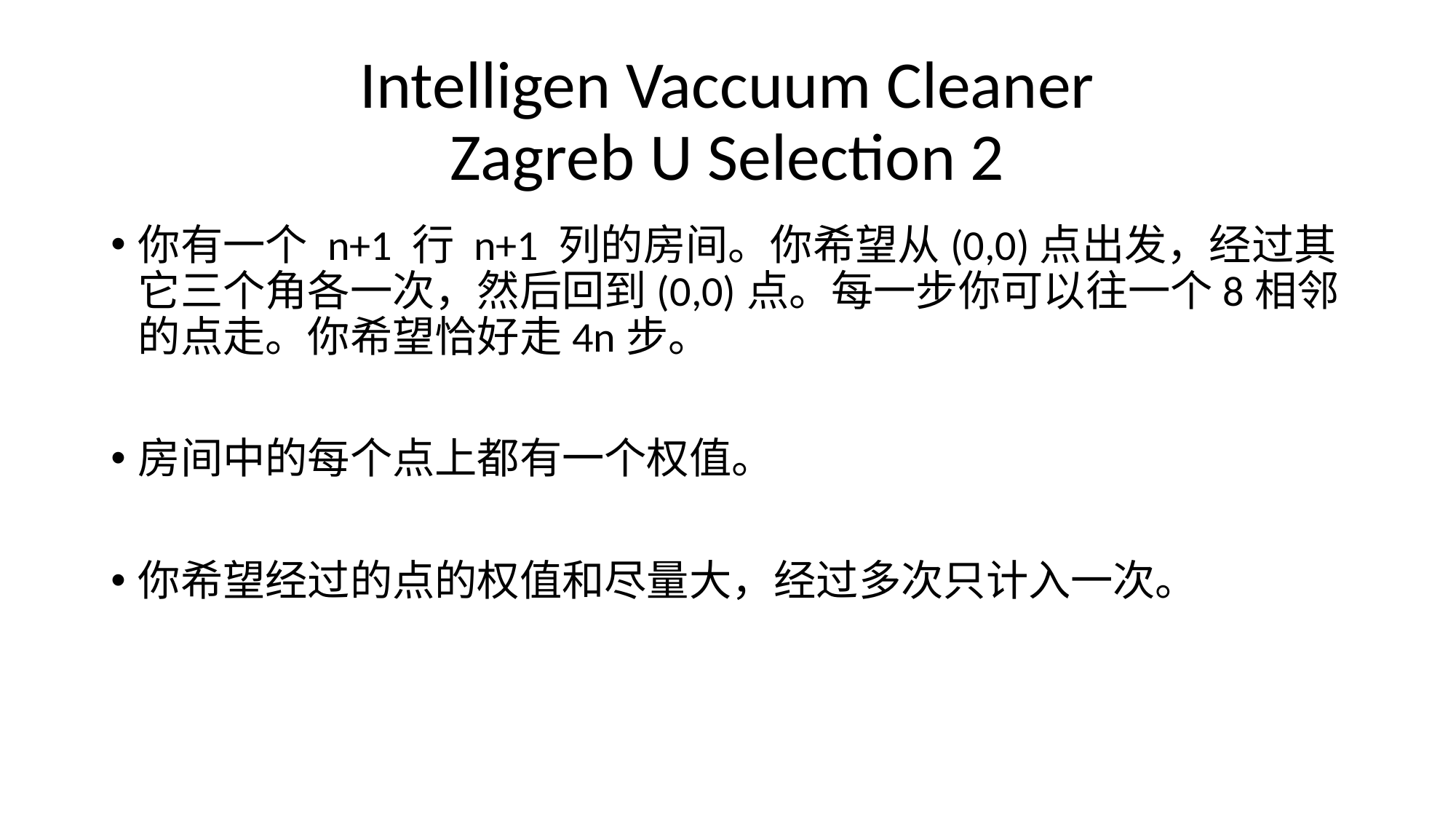

# Intelligen Vaccuum Cleaner Zagreb U Selection 2
你有一个 n+1 行 n+1 列的房间。你希望从(0,0)点出发，经过其它三个角各一次，然后回到(0,0)点。每一步你可以往一个8相邻的点走。你希望恰好走4n步。

房间中的每个点上都有一个权值。

你希望经过的点的权值和尽量大，经过多次只计入一次。